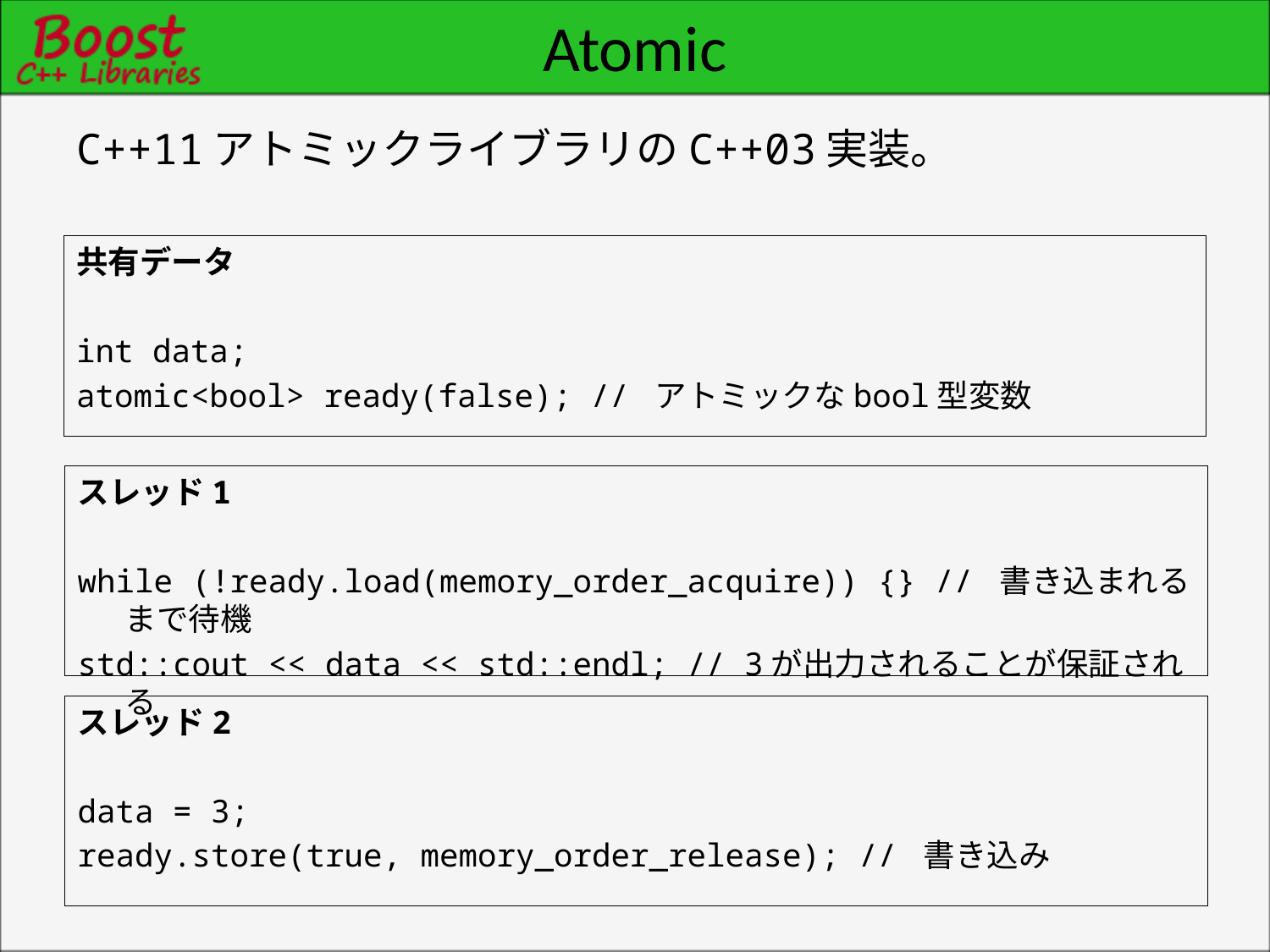

# Atomic
C++11アトミックライブラリのC++03実装。
共有データ

int data;
atomic<bool> ready(false); // アトミックなbool型変数
スレッド1

while (!ready.load(memory_order_acquire)) {} // 書き込まれるまで待機
std::cout << data << std::endl; // 3が出力されることが保証される
スレッド2

data = 3;
ready.store(true, memory_order_release); // 書き込み